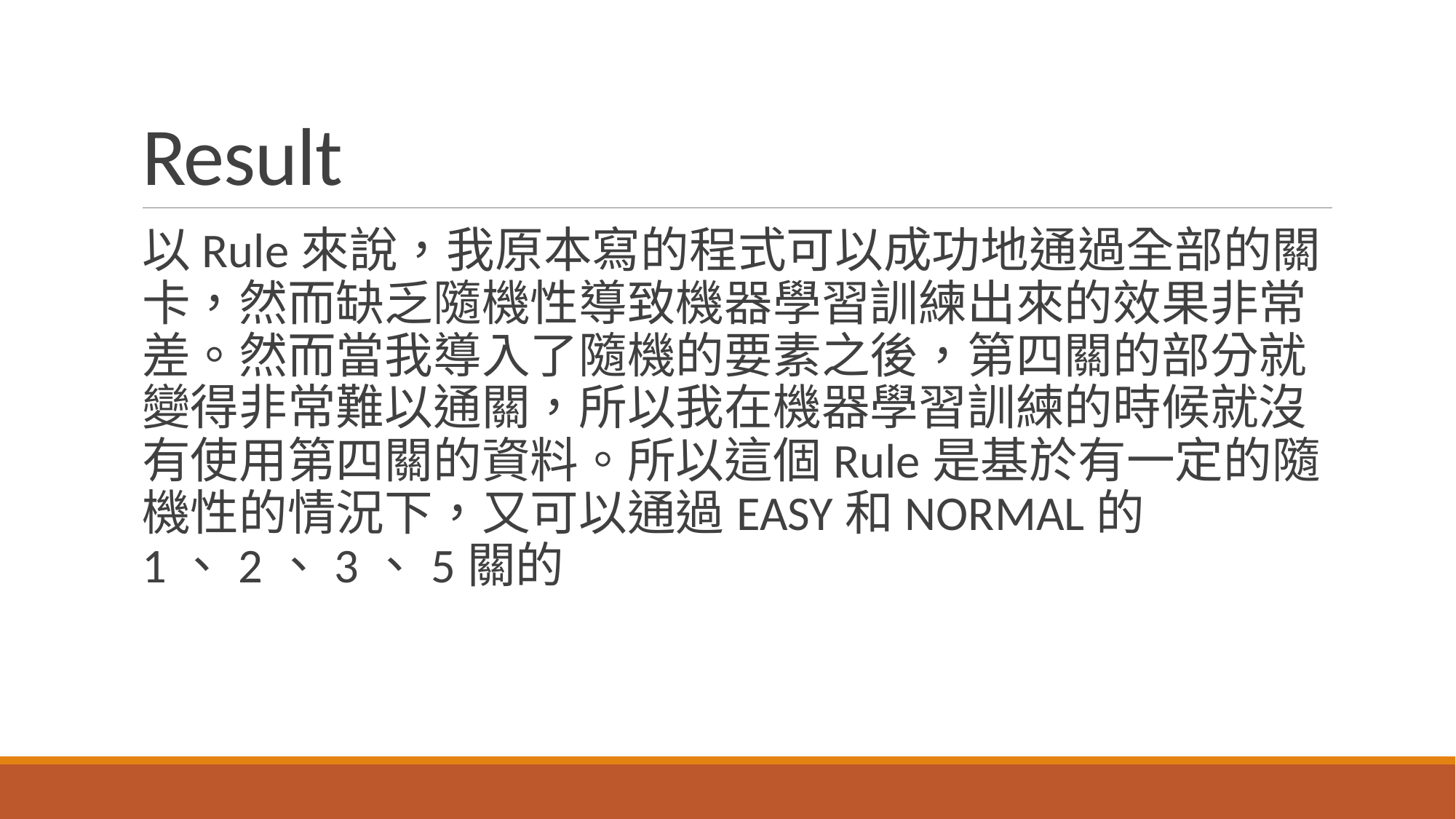

# Result
以Rule來說，我原本寫的程式可以成功地通過全部的關卡，然而缺乏隨機性導致機器學習訓練出來的效果非常差。然而當我導入了隨機的要素之後，第四關的部分就變得非常難以通關，所以我在機器學習訓練的時候就沒有使用第四關的資料。所以這個Rule是基於有一定的隨機性的情況下，又可以通過EASY和NORMAL的1、2、3、5關的